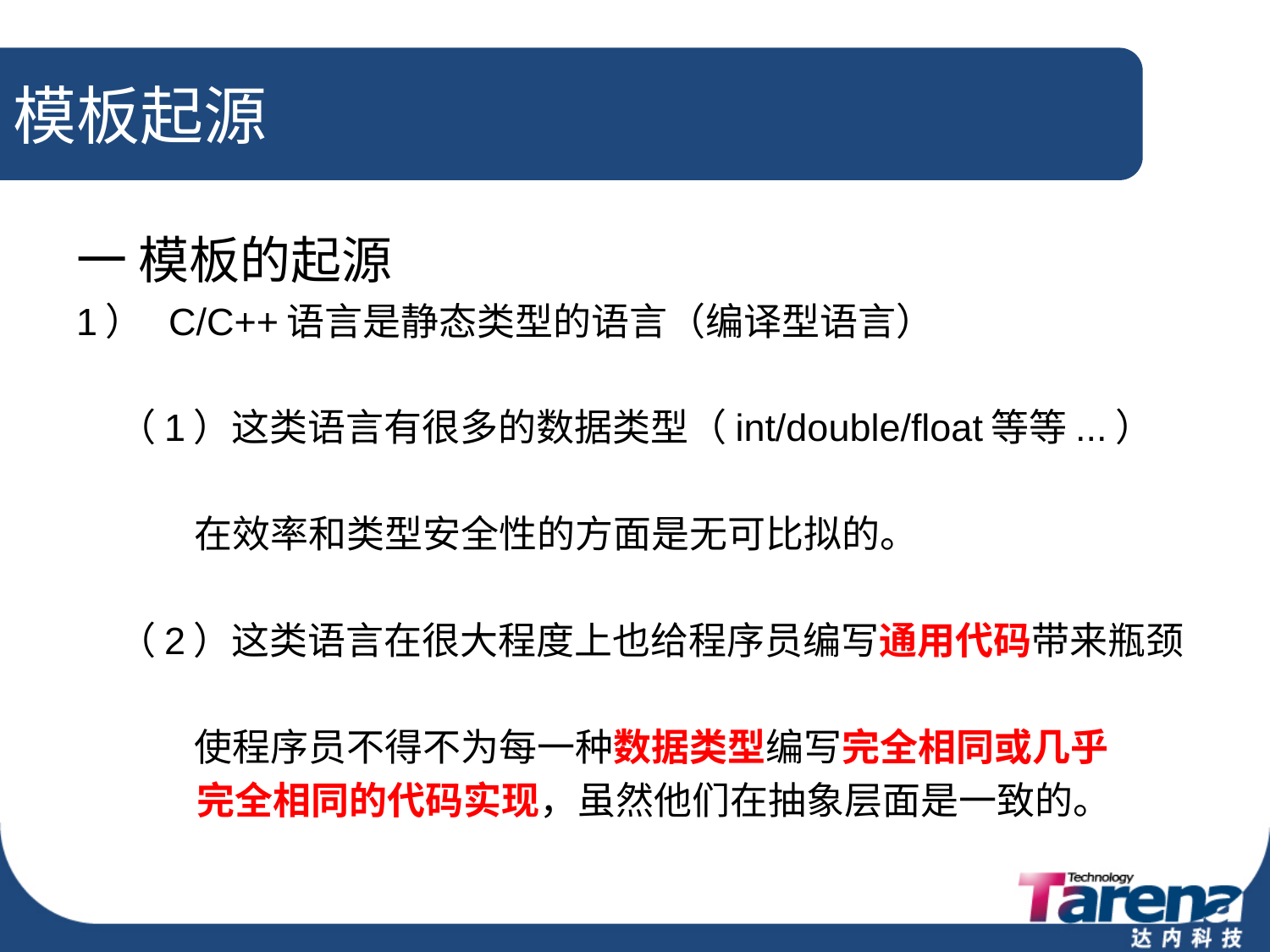

# 模板起源
一 模板的起源
1）  C/C++语言是静态类型的语言（编译型语言）

    （1）这类语言有很多的数据类型（int/double/float等等...）

             在效率和类型安全性的方面是无可比拟的。

    （2）这类语言在很大程度上也给程序员编写通用代码带来瓶颈

             使程序员不得不为每一种数据类型编写完全相同或几乎
             完全相同的代码实现，虽然他们在抽象层面是一致的。